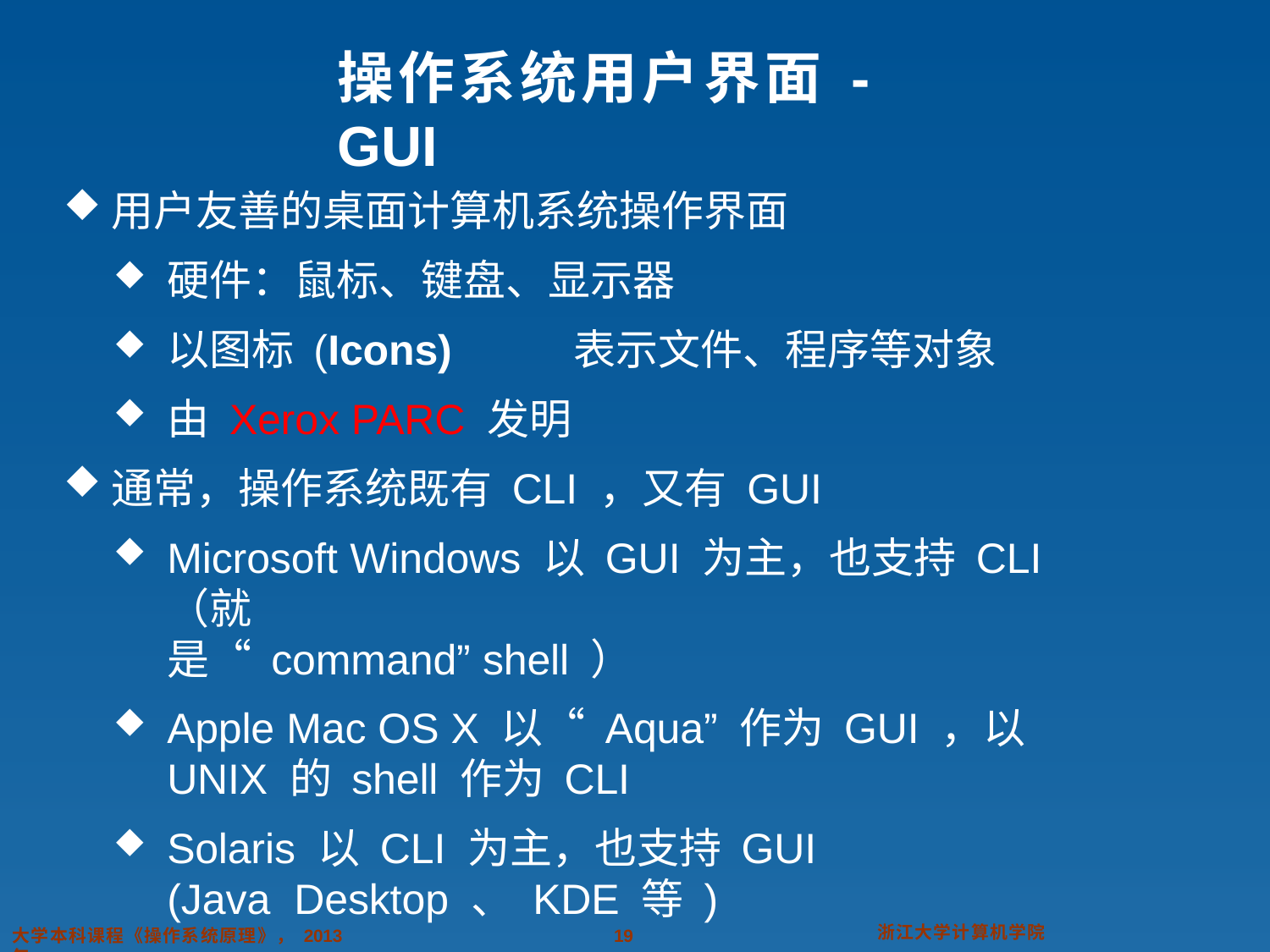

# 操作系统用户界面 - GUI
用户友善的桌面计算机系统操作界面
硬件：鼠标、键盘、显示器
以图标 (Icons)	表示文件、程序等对象
由Xerox PARC 发明
通常，操作系统既有 CLI ，又有GUI
Microsoft Windows 以GUI 为主，也支持 CLI （就
是“ command” shell ）
Apple Mac OS X 以“ Aqua” 作为 GUI ，以 UNIX 的 shell 作为 CLI
Solaris 以CLI 为主，也支持 GUI (Java  Desktop 、 KDE 等)
浙江大学计算机学院
大学本科课程《操作系统原理》， 2013 年
19